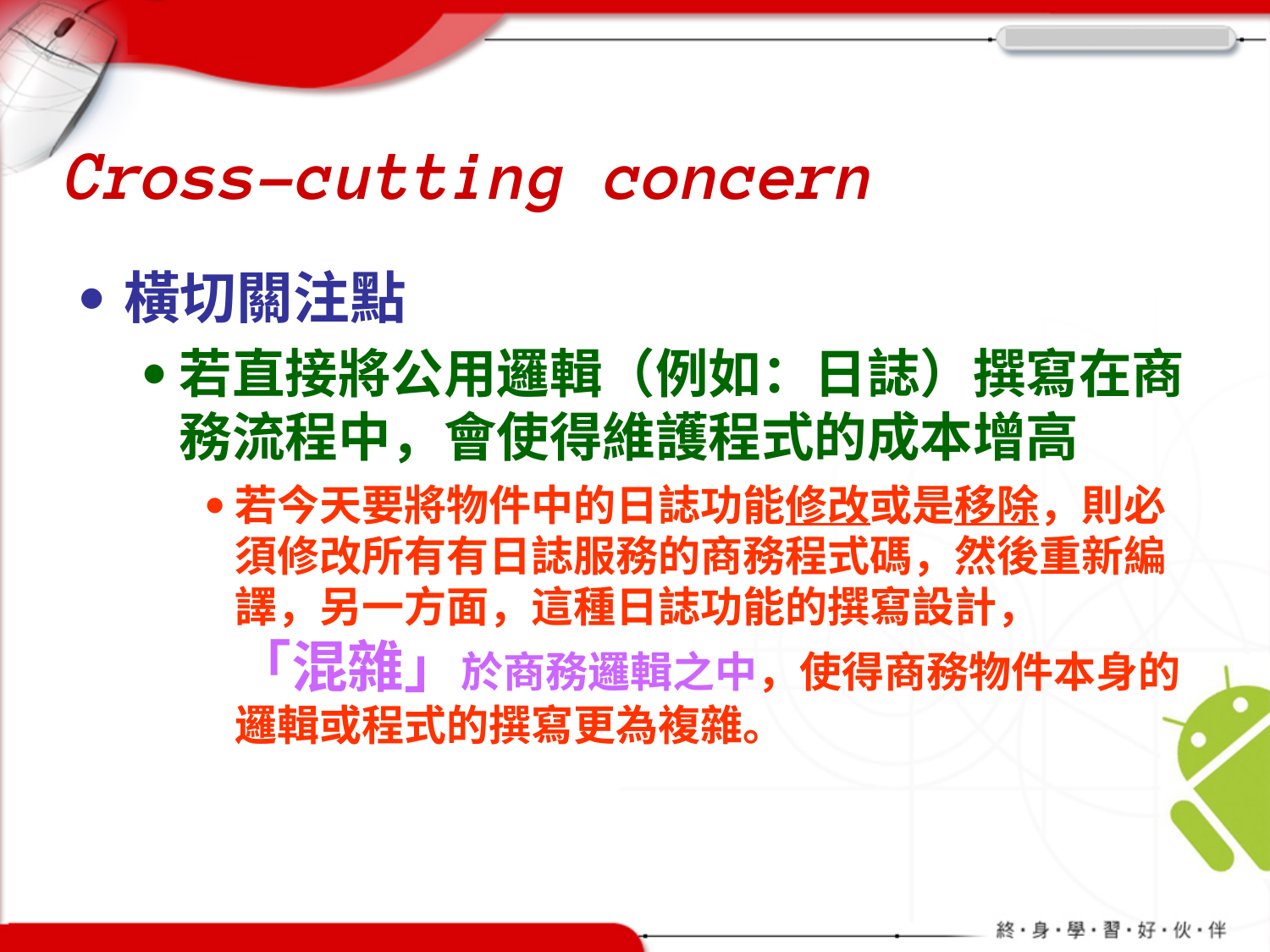

# Cross-cutting concern
橫切關注點
若直接將公用邏輯（例如：日誌）撰寫在商務流程中，會使得維護程式的成本增高
若今天要將物件中的日誌功能修改或是移除，則必須修改所有有日誌服務的商務程式碼，然後重新編譯，另一方面，這種日誌功能的撰寫設計，
「混雜」於商務邏輯之中，使得商務物件本身的邏輯或程式的撰寫更為複雜。